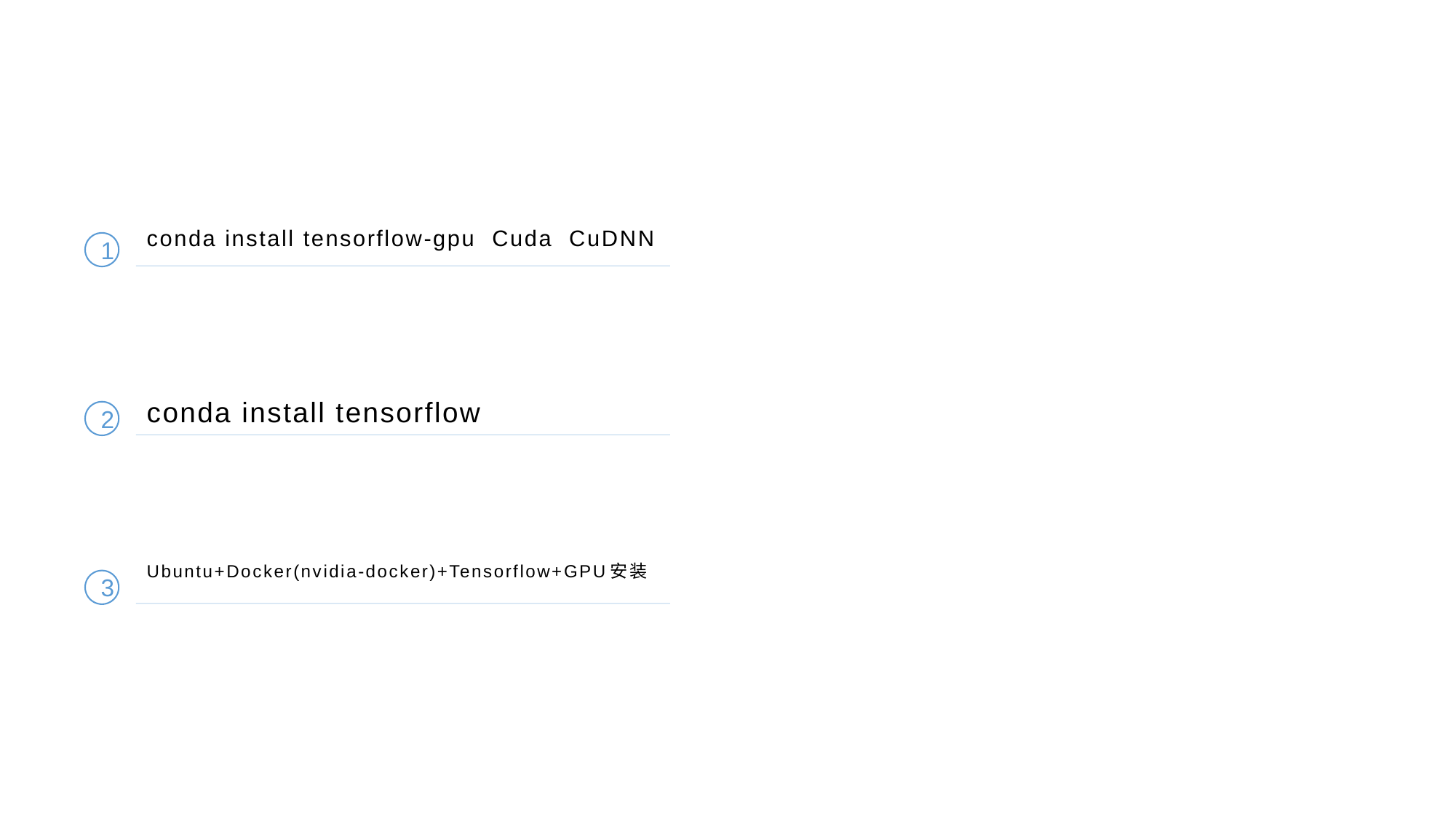

conda install tensorflow-gpu  Cuda  CuDNN

1
conda install tensorflow
2
Ubuntu+Docker(nvidia-docker)+Tensorflow+GPU安装
3